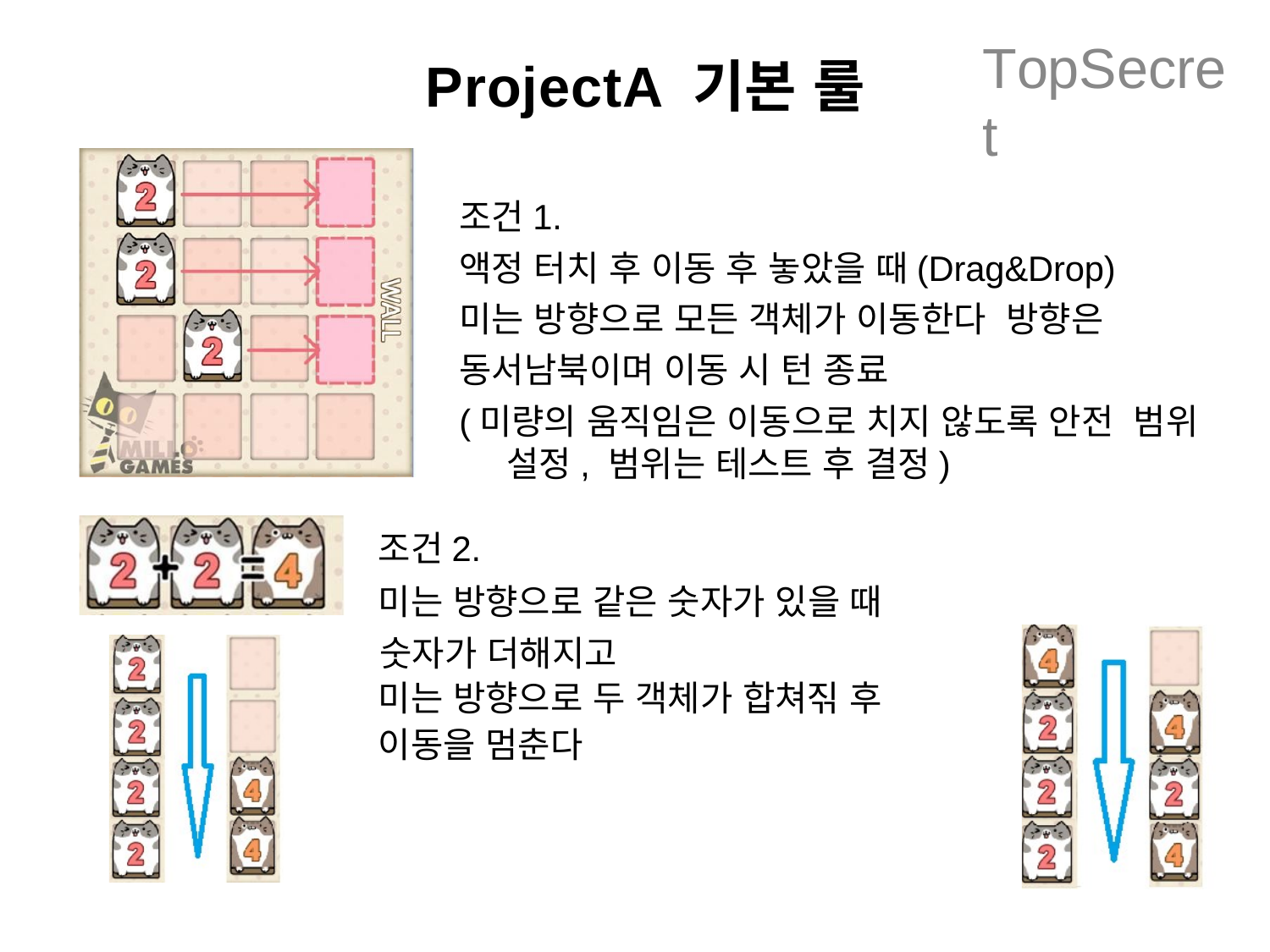

TopSecret
# ProjectA 기본 룰

조건1.
액정 터치 후 이동 후 놓았을 때(Drag&Drop)
미는 방향으로 모든 객체가 이동한다  방향은 동서남북이며 이동 시 턴 종료
(미량의 움직임은 이동으로 치지 않도록 안전  범위 설정, 범위는 테스트 후 결정)

조건2.
미는 방향으로 같은 숫자가 있을 때  숫자가 더해지고
미는 방향으로 두 객체가 합쳐짂 후
이동을 멈춘다